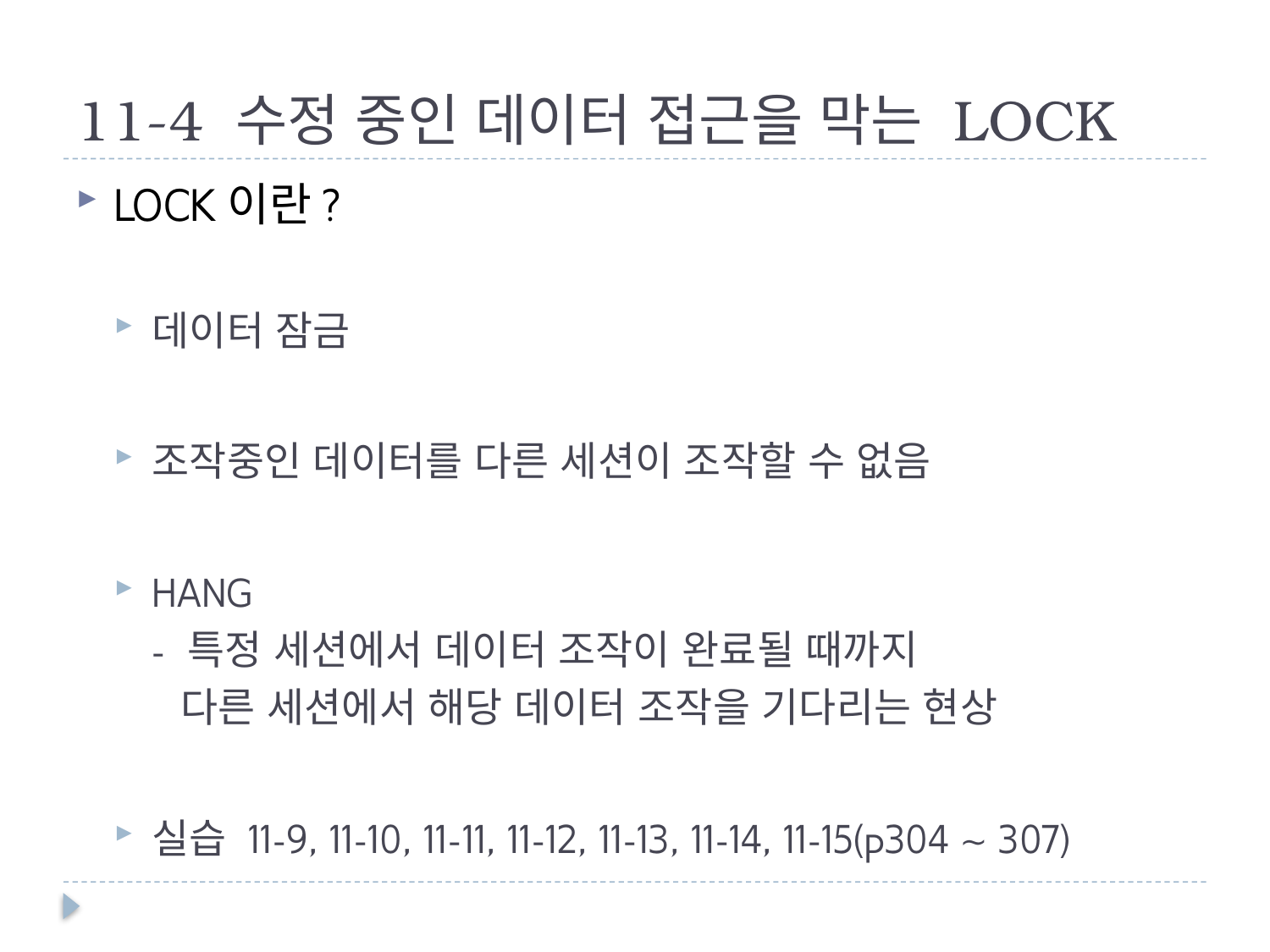

# 11-4 수정 중인 데이터 접근을 막는 LOCK
LOCK이란?

데이터 잠금

조작중인 데이터를 다른 세션이 조작할 수 없음

HANG
   - 특정 세션에서 데이터 조작이 완료될 때까지
     다른 세션에서 해당 데이터 조작을 기다리는 현상

실습 11-9, 11-10, 11-11, 11-12, 11-13, 11-14, 11-15(p304 ~ 307)